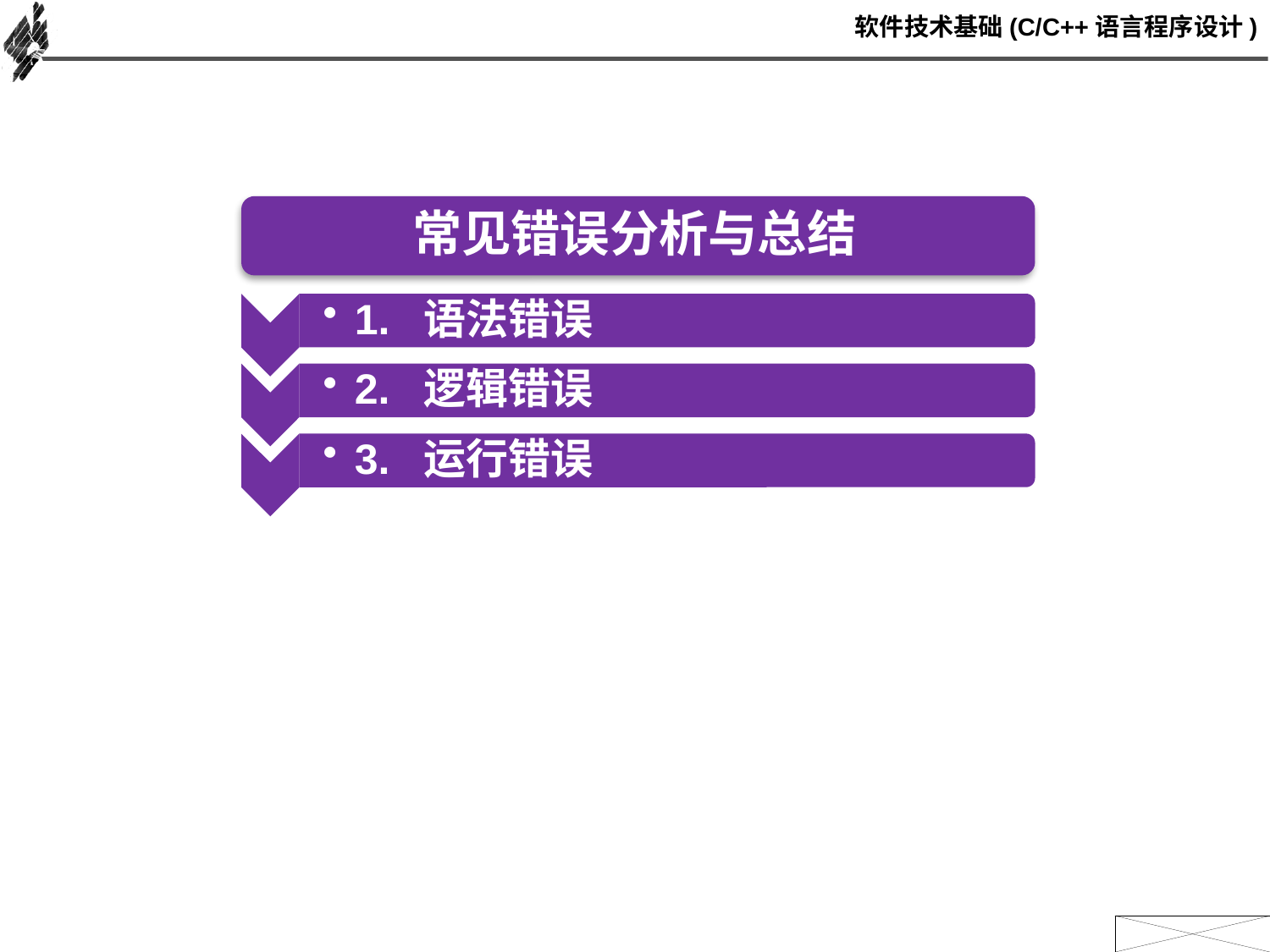

常见错误分析与总结

1.  语法错误

2.  逻辑错误

3.  运行错误